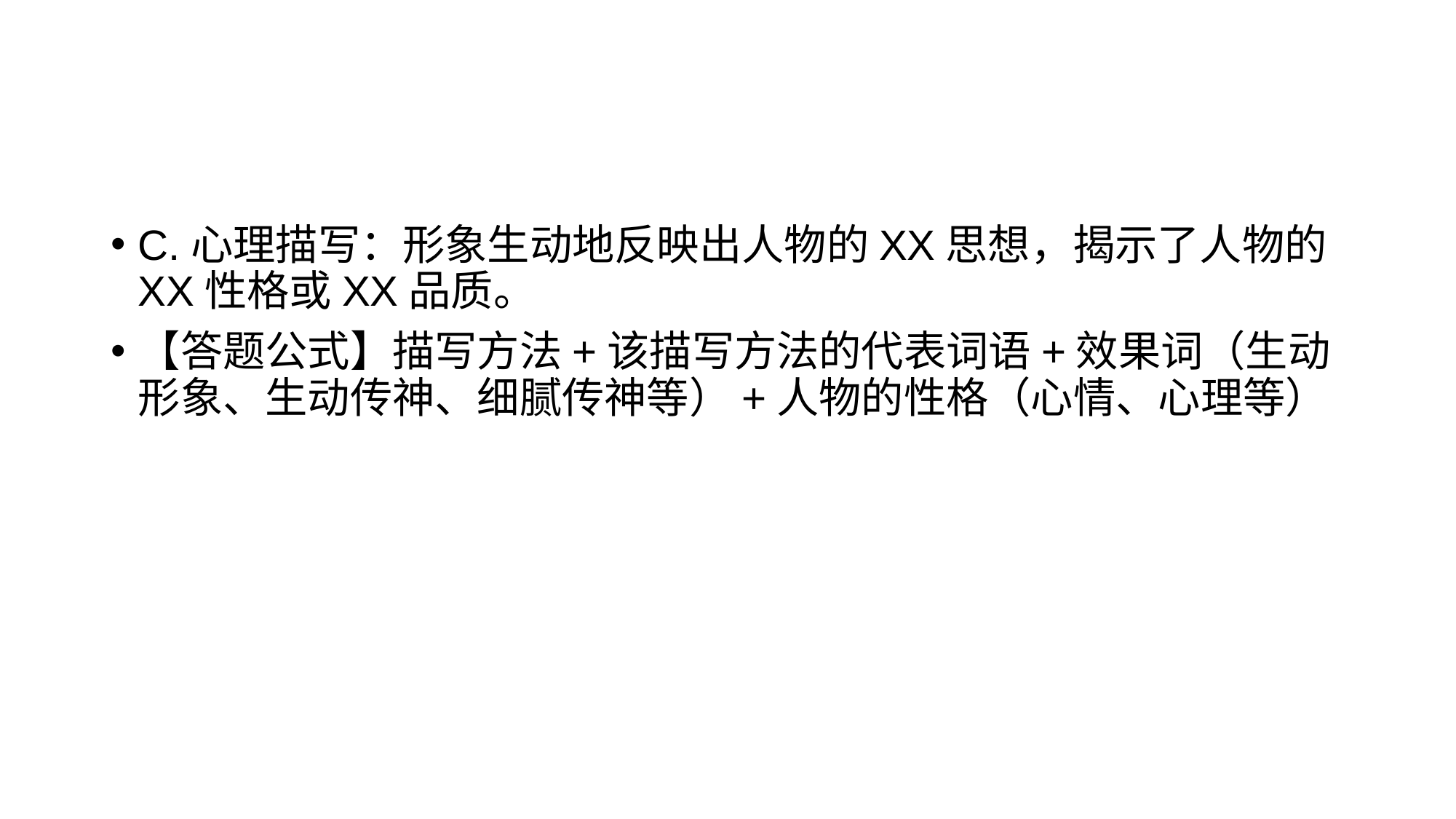

#
C.心理描写：形象生动地反映出人物的XX思想，揭示了人物的XX性格或XX品质。
【答题公式】描写方法+该描写方法的代表词语+效果词（生动形象、生动传神、细腻传神等）+人物的性格（心情、心理等）